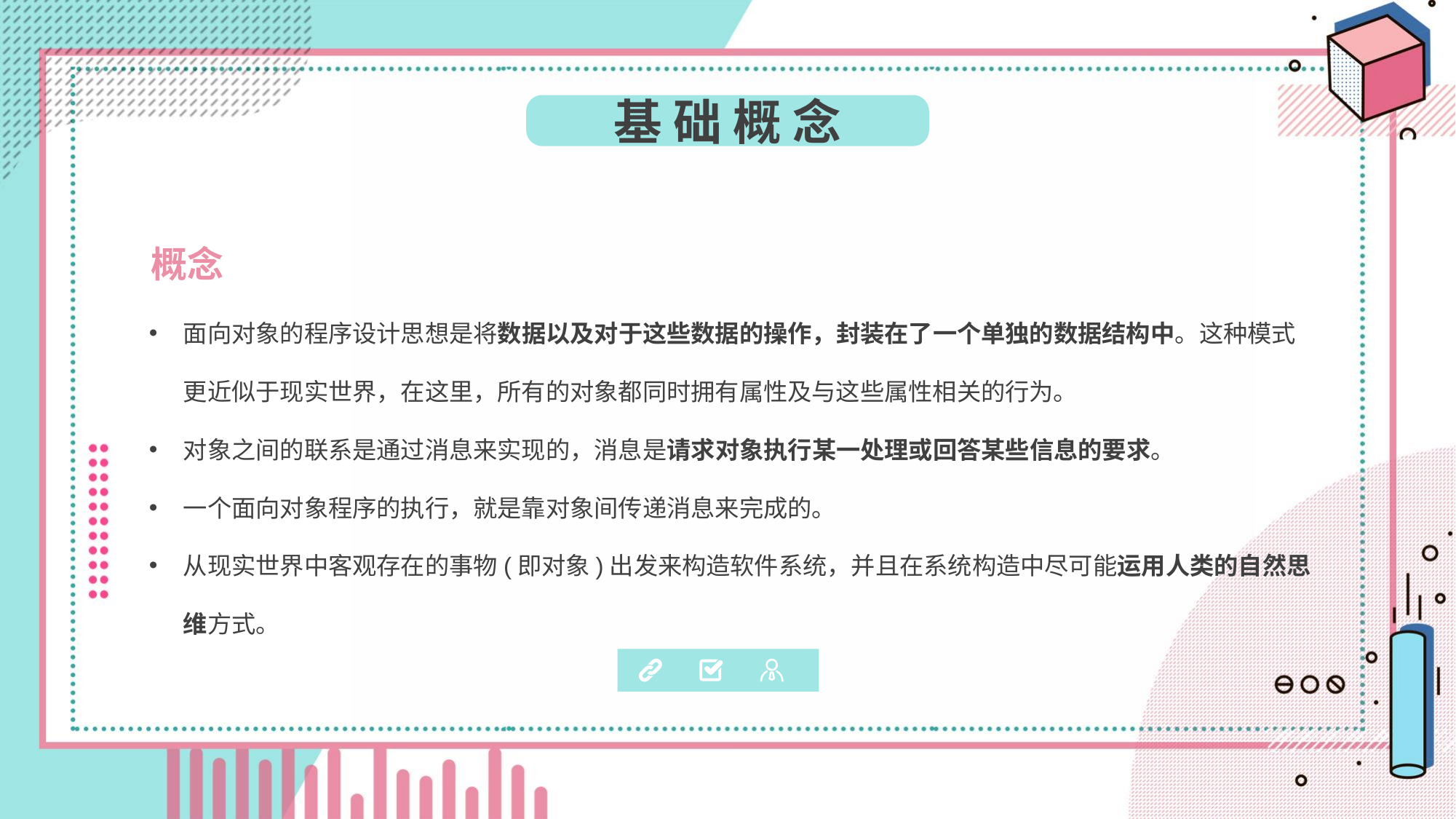

基 础 概 念
概念
面向对象的程序设计思想是将数据以及对于这些数据的操作，封装在了一个单独的数据结构中。这种模式更近似于现实世界，在这里，所有的对象都同时拥有属性及与这些属性相关的行为。
对象之间的联系是通过消息来实现的，消息是请求对象执行某一处理或回答某些信息的要求。
一个面向对象程序的执行，就是靠对象间传递消息来完成的。
从现实世界中客观存在的事物(即对象)出发来构造软件系统，并且在系统构造中尽可能运用人类的自然思维方式。